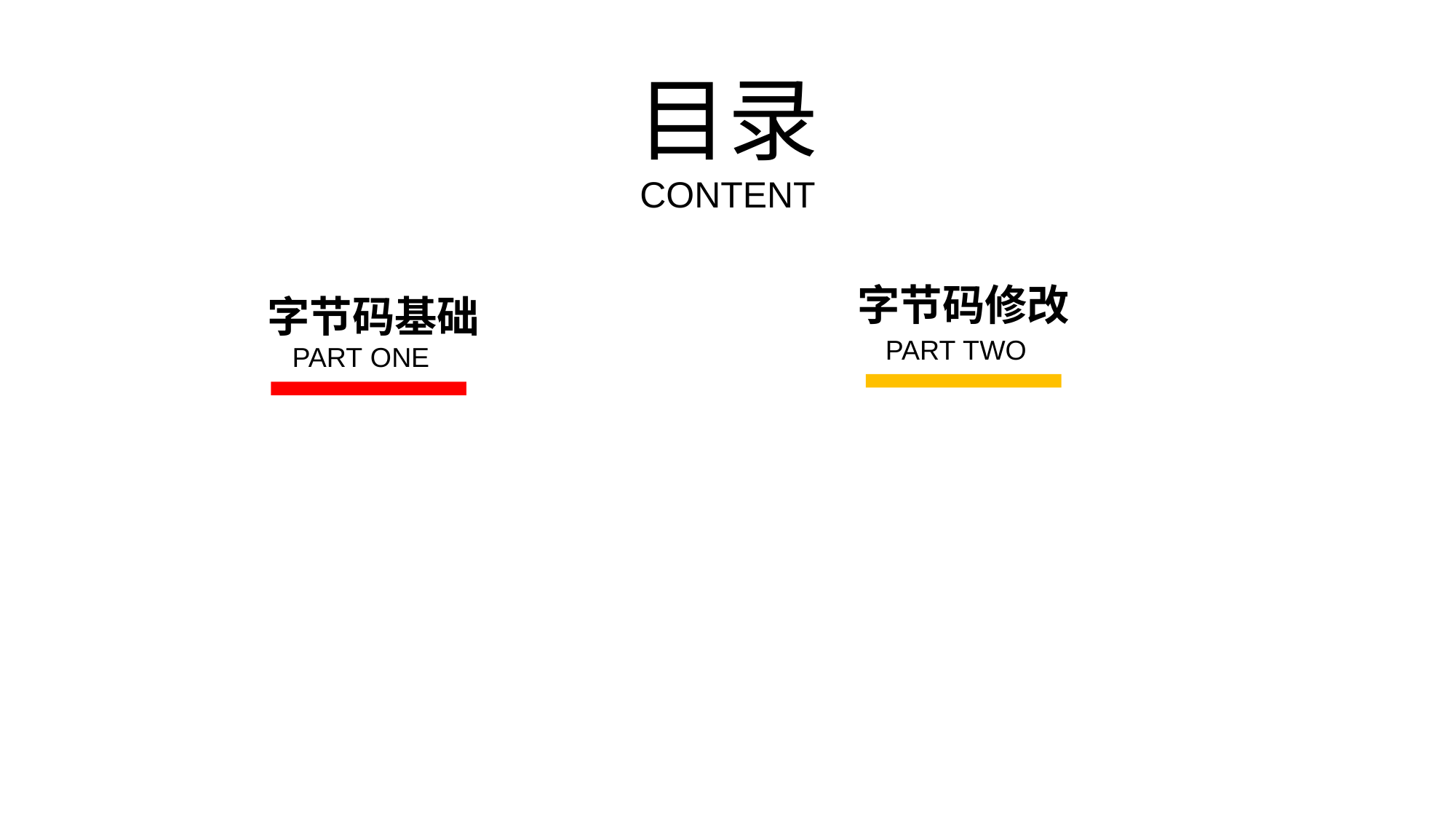

目录
CONTENT
字节码修改
字节码基础
PART TWO
PART ONE